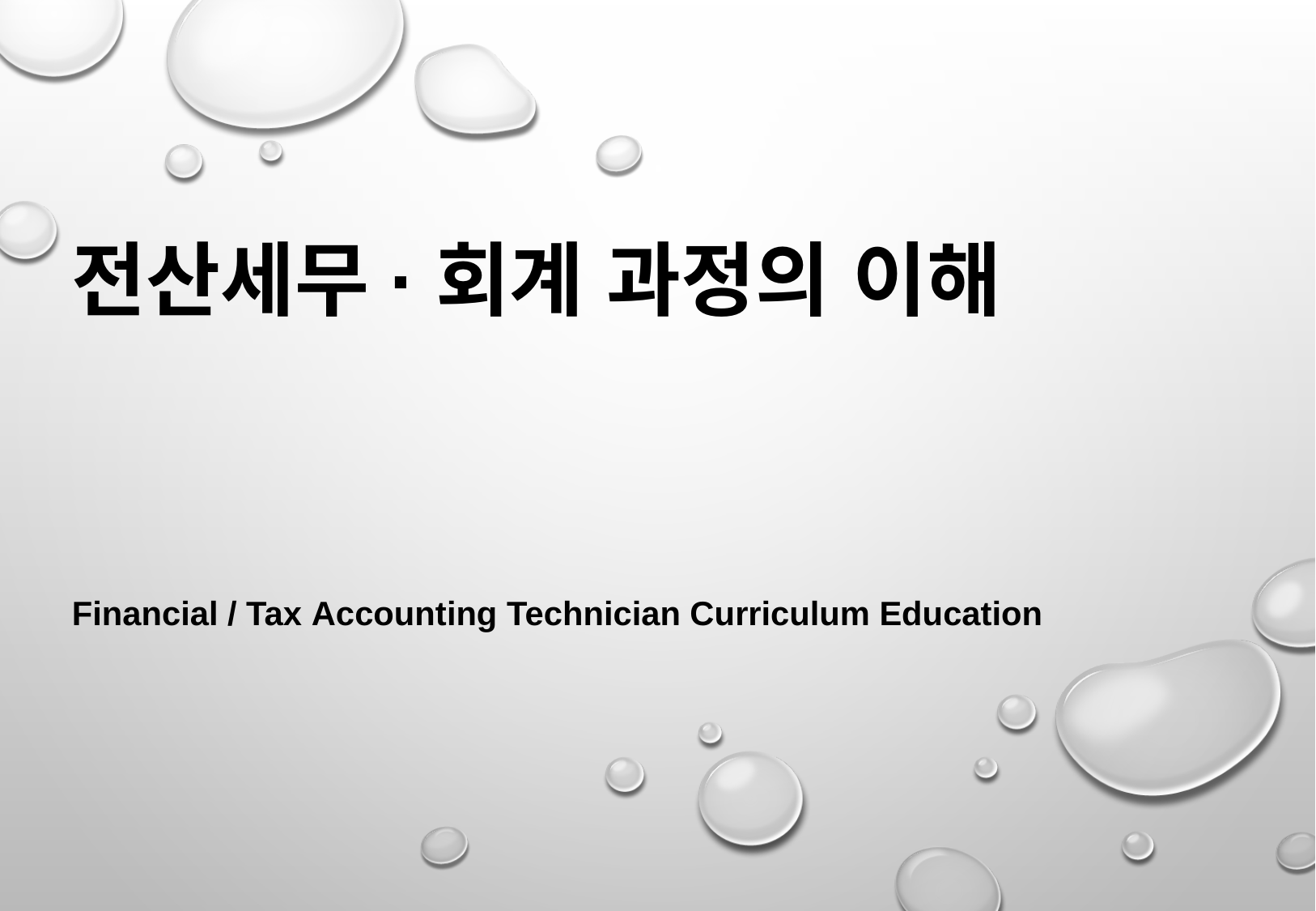

전산세무·회계 과정의 이해
Financial / Tax Accounting Technician Curriculum Education